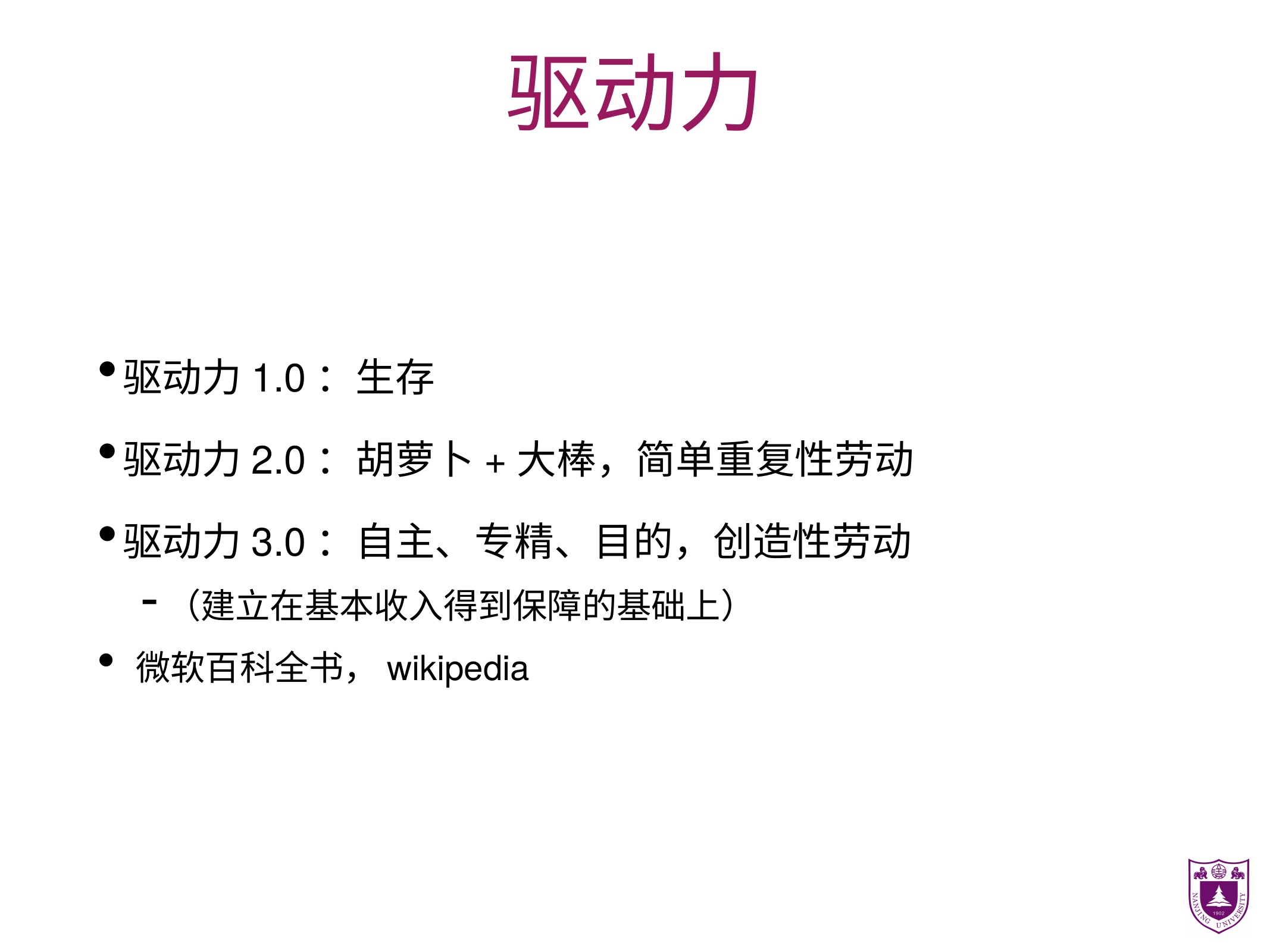

# 驱动力
驱动力1.0：生存
驱动力2.0：胡萝卜+大棒，简单重复性劳动
驱动力3.0：自主、专精、目的，创造性劳动
（建立在基本收入得到保障的基础上）
微软百科全书，wikipedia